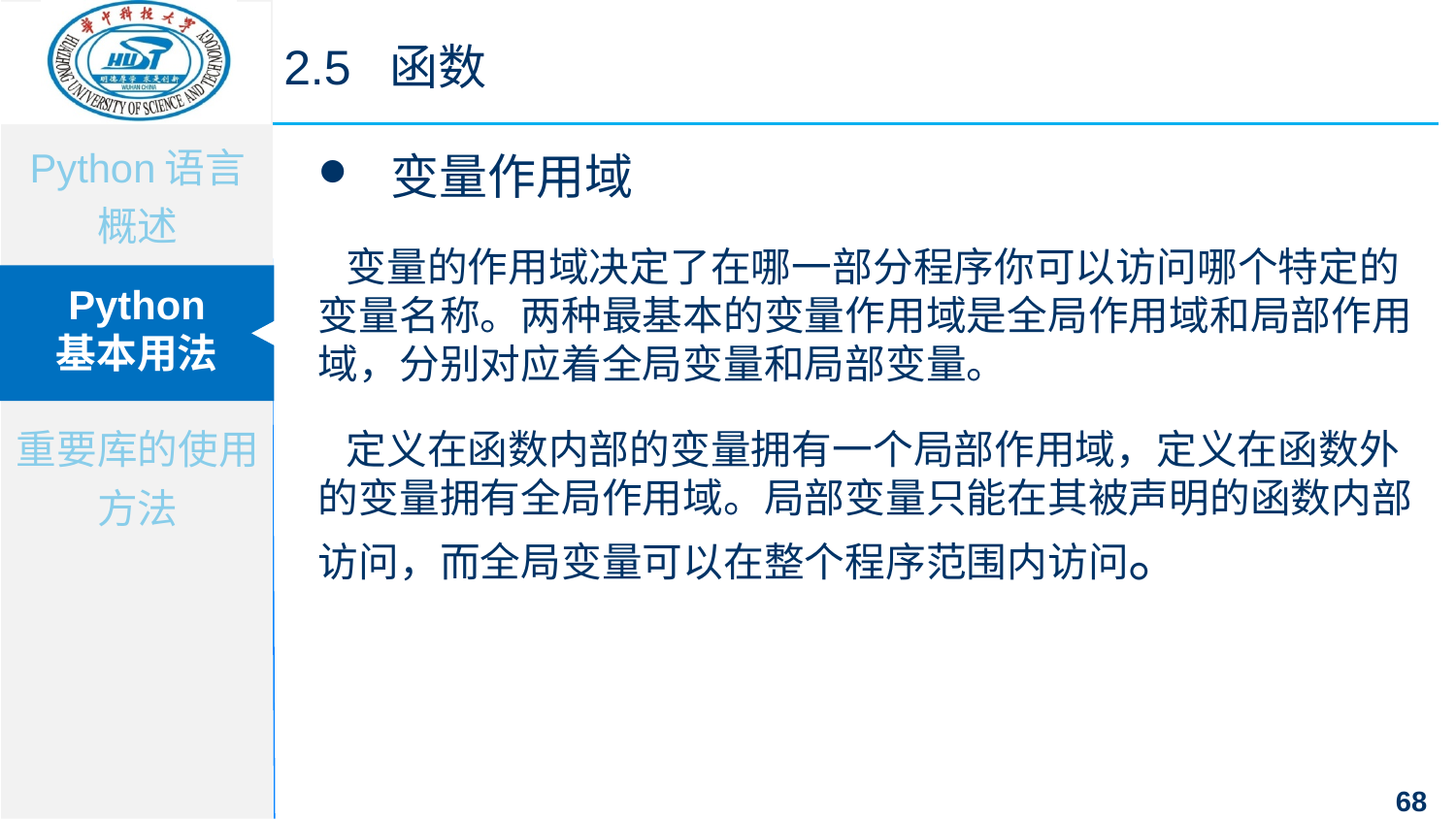

2.5  函数
变量作用域
  变量的作用域决定了在哪一部分程序你可以访问哪个特定的变量名称。两种最基本的变量作用域是全局作用域和局部作用域，分别对应着全局变量和局部变量。
  定义在函数内部的变量拥有一个局部作用域，定义在函数外的变量拥有全局作用域。局部变量只能在其被声明的函数内部访问，而全局变量可以在整个程序范围内访问。